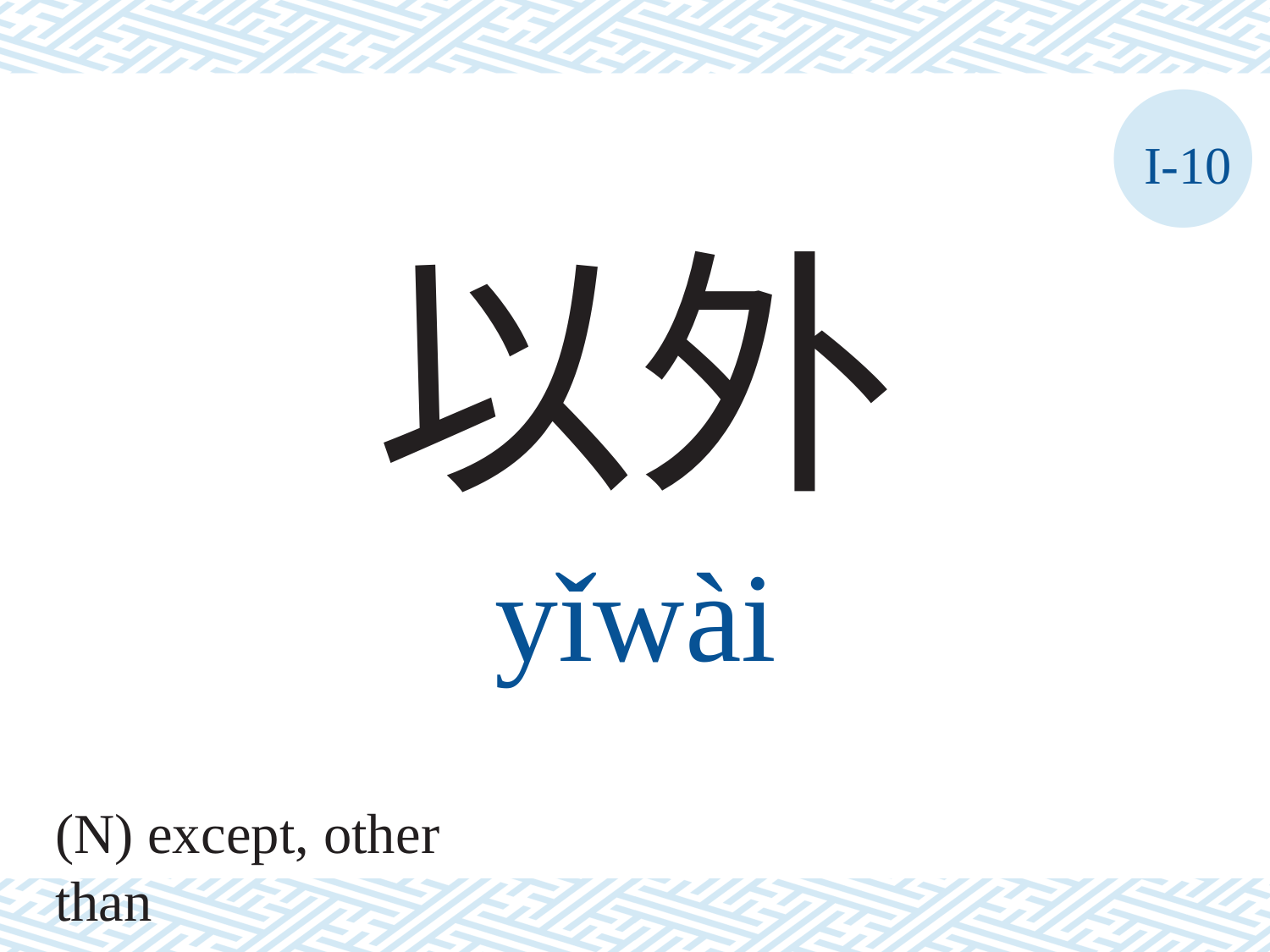

I-10
以外
yǐwài
(N) except, other than